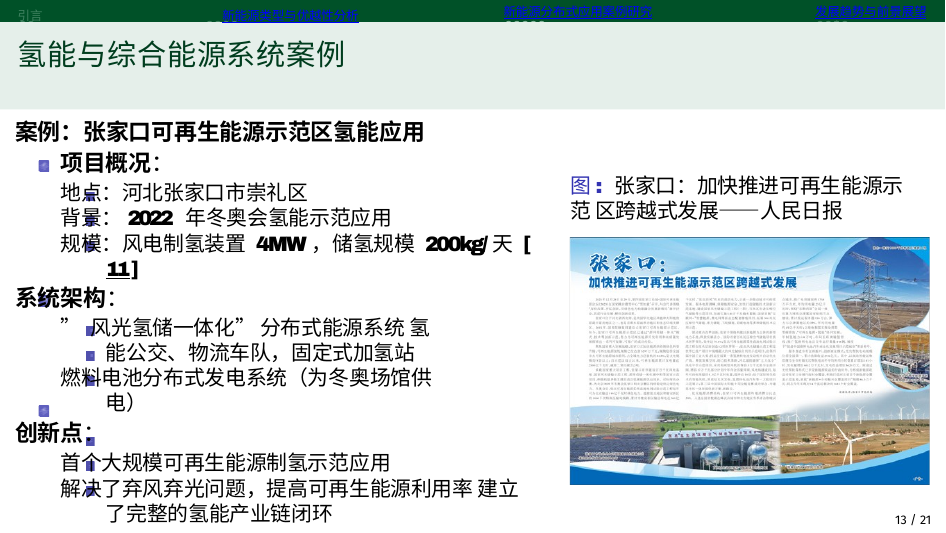

引言	新能源类型与优越性分析

氢能与综合能源系统案例
新能源分布式应用案例研究
发展趋势与前景展望

案例：张家口可再生能源示范区氢能应用 项目概况：
地点：河北张家口市崇礼区
背景：2022 年冬奥会氢能示范应用
规模：风电制氢装置 4MW，储氢规模 200kg/天 [11]
系统架构：
” 风光氢储一体化” 分布式能源系统 氢能公交、物流车队，固定式加氢站
燃料电池分布式发电系统（为冬奥场馆供电）
创新点：
首个大规模可再生能源制氢示范应用
解决了弃风弃光问题，提高可再生能源利用率 建立了完整的氢能产业链闭环

图: 张家口：加快推进可再生能源示范 区跨越式发展——人民日报

13 / 21